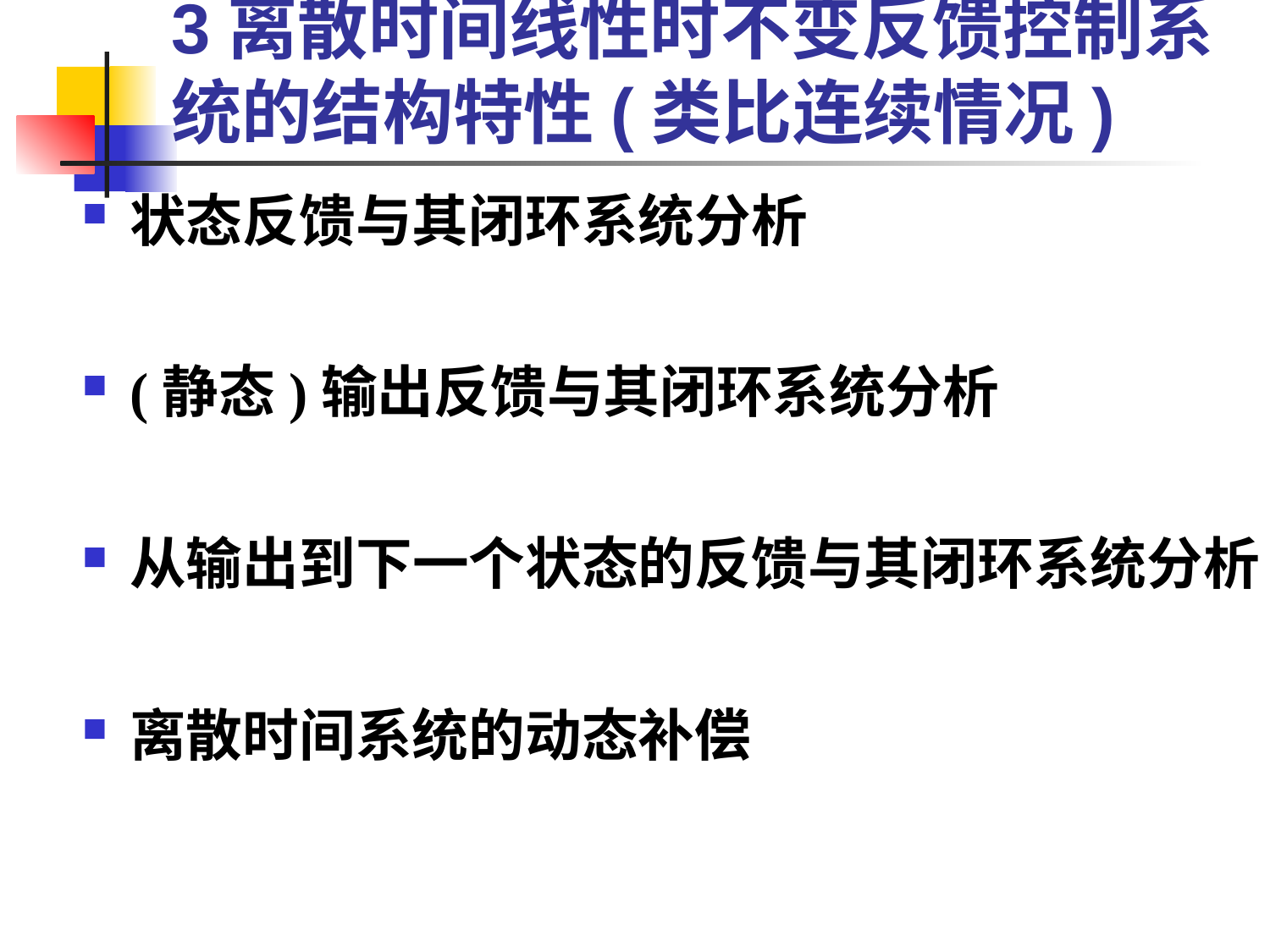

# 3离散时间线性时不变反馈控制系统的结构特性(类比连续情况)
状态反馈与其闭环系统分析

(静态)输出反馈与其闭环系统分析

从输出到下一个状态的反馈与其闭环系统分析

离散时间系统的动态补偿